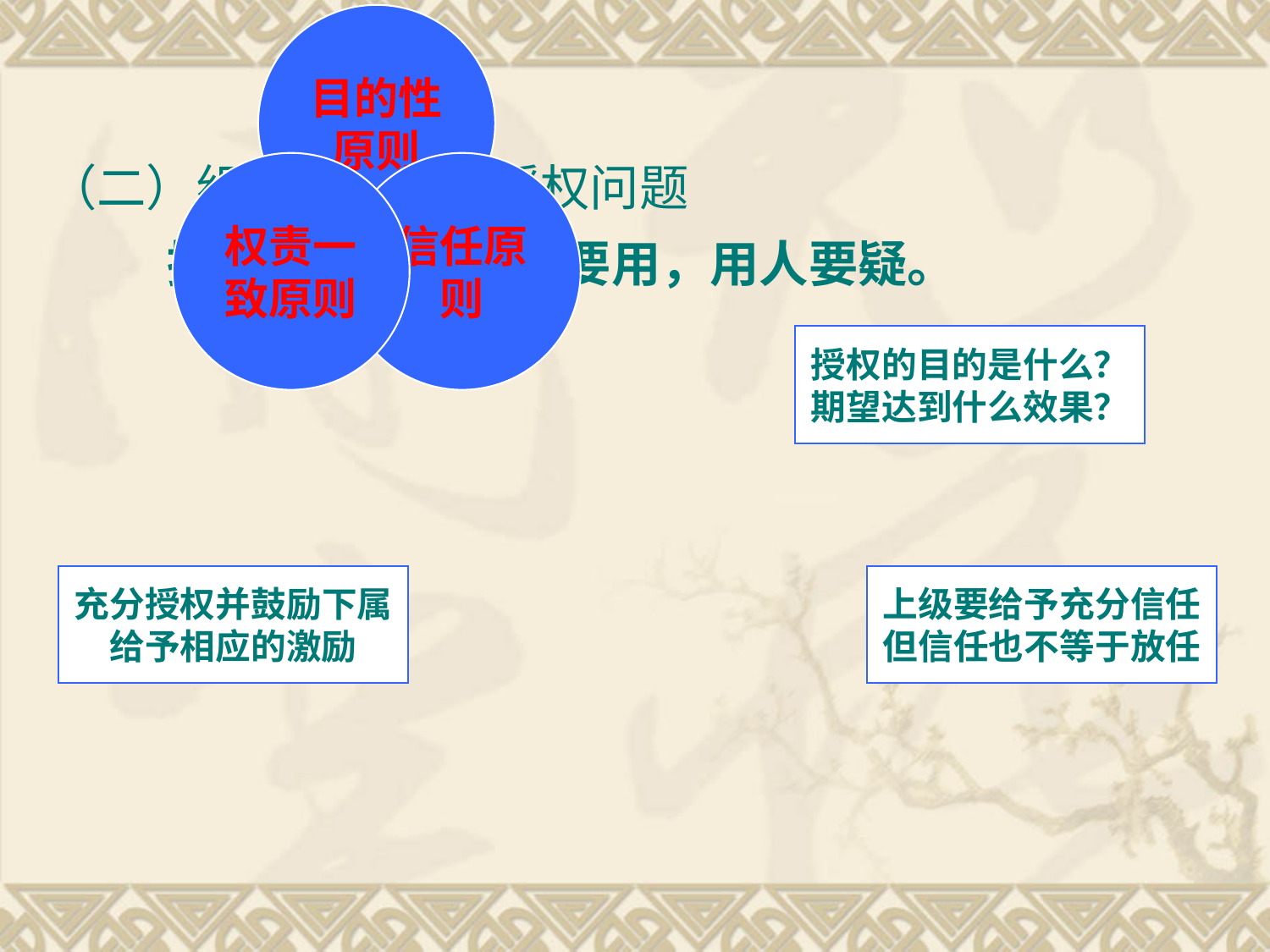

（二）组织设计中的授权问题
授权的原则：疑人要用，用人要疑。
授权的目的是什么？期望达到什么效果？
目的性原则
信任原则
权责一致原则
充分授权并鼓励下属
给予相应的激励
上级要给予充分信任
但信任也不等于放任